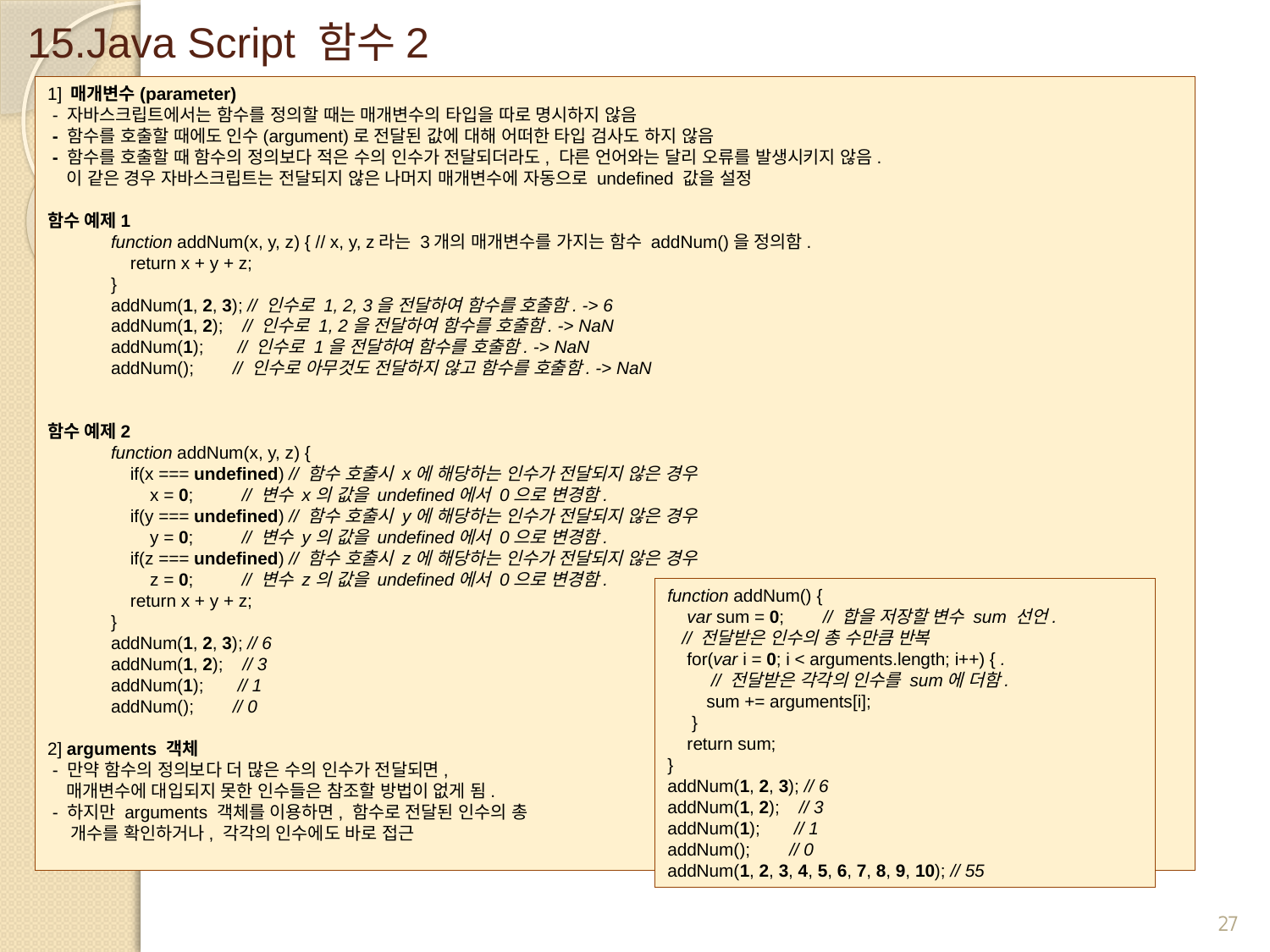

# 15.Java Script 함수2
1] 매개변수(parameter)
 - 자바스크립트에서는 함수를 정의할 때는 매개변수의 타입을 따로 명시하지 않음
 - 함수를 호출할 때에도 인수(argument)로 전달된 값에 대해 어떠한 타입 검사도 하지 않음
 - 함수를 호출할 때 함수의 정의보다 적은 수의 인수가 전달되더라도, 다른 언어와는 달리 오류를 발생시키지 않음.
   이 같은 경우 자바스크립트는 전달되지 않은 나머지 매개변수에 자동으로 undefined 값을 설정

함수 예제1
function addNum(x, y, z) { // x, y, z라는 3개의 매개변수를 가지는 함수 addNum()을 정의함.
    return x + y + z;
}
addNum(1, 2, 3); // 인수로 1, 2, 3을 전달하여 함수를 호출함. -> 6
addNum(1, 2);    // 인수로 1, 2을 전달하여 함수를 호출함. -> NaN
addNum(1);       // 인수로 1을 전달하여 함수를 호출함. -> NaN
addNum();        // 인수로 아무것도 전달하지 않고 함수를 호출함. -> NaN

함수 예제2
function addNum(x, y, z) {
    if(x === undefined) // 함수 호출시 x에 해당하는 인수가 전달되지 않은 경우
        x = 0;          // 변수 x의 값을 undefined에서 0으로 변경함.
    if(y === undefined) // 함수 호출시 y에 해당하는 인수가 전달되지 않은 경우
        y = 0;          // 변수 y의 값을 undefined에서 0으로 변경함.
    if(z === undefined) // 함수 호출시 z에 해당하는 인수가 전달되지 않은 경우
        z = 0;          // 변수 z의 값을 undefined에서 0으로 변경함.
    return x + y + z;
}
addNum(1, 2, 3); // 6
addNum(1, 2);    // 3
addNum(1);       // 1
addNum();        // 0

2] arguments 객체
 - 만약 함수의 정의보다 더 많은 수의 인수가 전달되면,
   매개변수에 대입되지 못한 인수들은 참조할 방법이 없게 됨.
 - 하지만 arguments 객체를 이용하면, 함수로 전달된 인수의 총
    개수를 확인하거나, 각각의 인수에도 바로 접근

function addNum() {
    var sum = 0;        // 합을 저장할 변수 sum 선언.
   // 전달받은 인수의 총 수만큼 반복
    for(var i = 0; i < arguments.length; i++) { .
         // 전달받은 각각의 인수를 sum에 더함.
        sum += arguments[i];
     }
    return sum;
}
addNum(1, 2, 3); // 6
addNum(1, 2);    // 3
addNum(1);       // 1
addNum();        // 0
addNum(1, 2, 3, 4, 5, 6, 7, 8, 9, 10); // 55
27